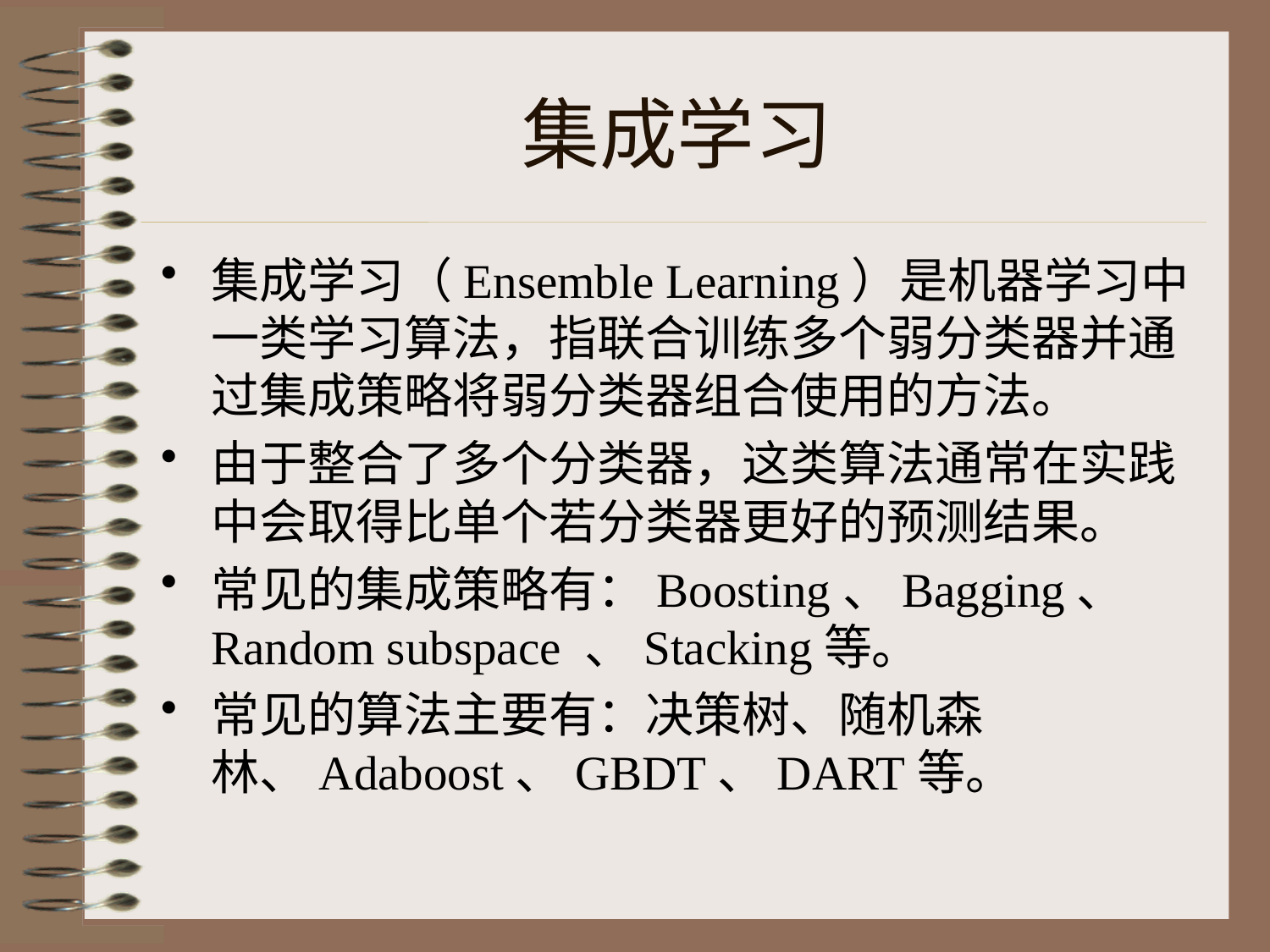

# 集成学习
集成学习（Ensemble Learning）是机器学习中一类学习算法，指联合训练多个弱分类器并通过集成策略将弱分类器组合使用的方法。
由于整合了多个分类器，这类算法通常在实践中会取得比单个若分类器更好的预测结果。
常见的集成策略有：Boosting、Bagging、 Random subspace 、Stacking等。
常见的算法主要有：决策树、随机森林、Adaboost、GBDT、DART等。